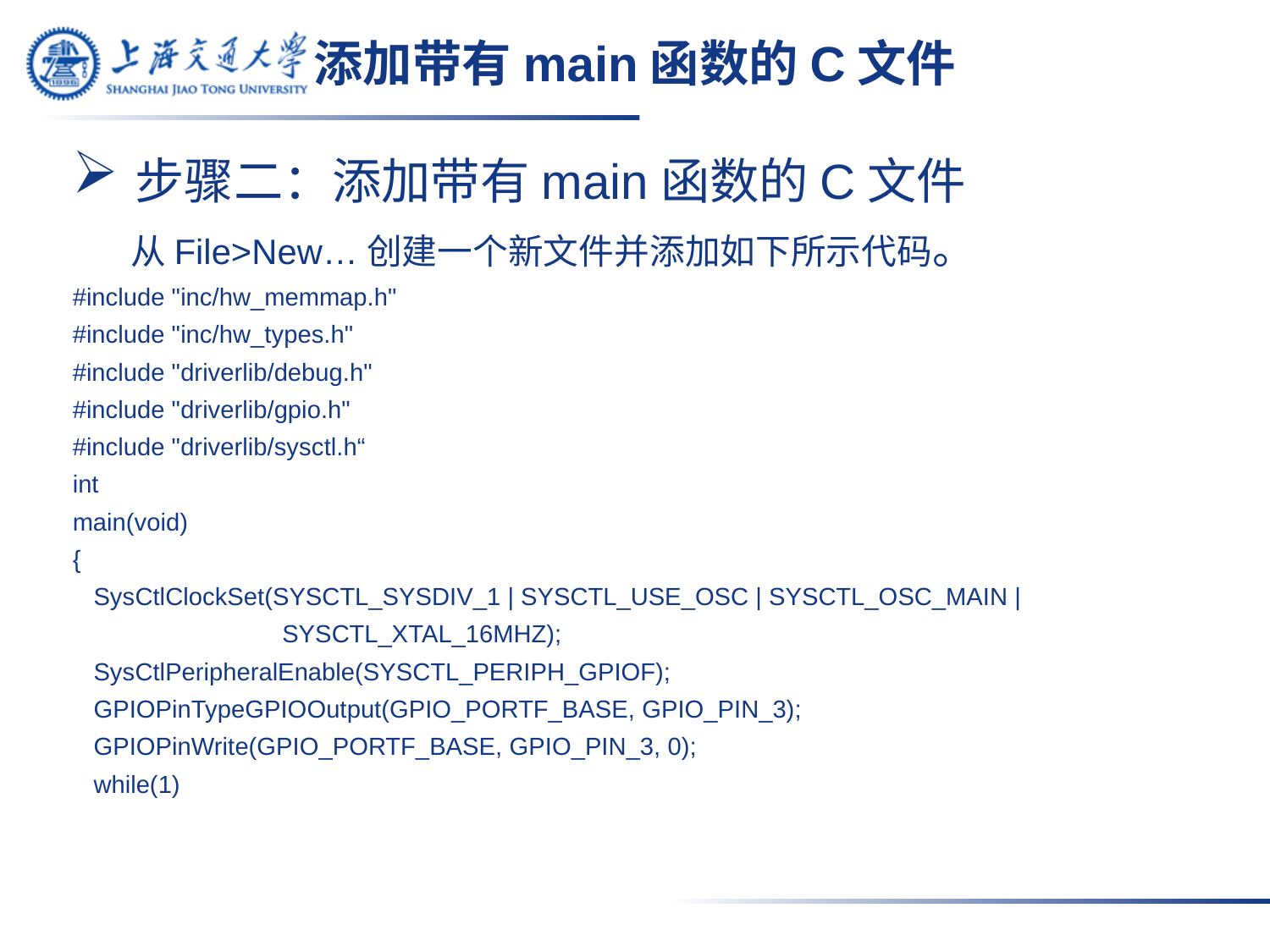

# 添加带有main函数的C文件
步骤二：添加带有main函数的C文件
     从File>New…创建一个新文件并添加如下所示代码。
#include "inc/hw_memmap.h"
#include "inc/hw_types.h"
#include "driverlib/debug.h"
#include "driverlib/gpio.h"
#include "driverlib/sysctl.h“
int
main(void)
{
   SysCtlClockSet(SYSCTL_SYSDIV_1 | SYSCTL_USE_OSC | SYSCTL_OSC_MAIN |
                              SYSCTL_XTAL_16MHZ);
   SysCtlPeripheralEnable(SYSCTL_PERIPH_GPIOF);
   GPIOPinTypeGPIOOutput(GPIO_PORTF_BASE, GPIO_PIN_3);
   GPIOPinWrite(GPIO_PORTF_BASE, GPIO_PIN_3, 0);
   while(1)